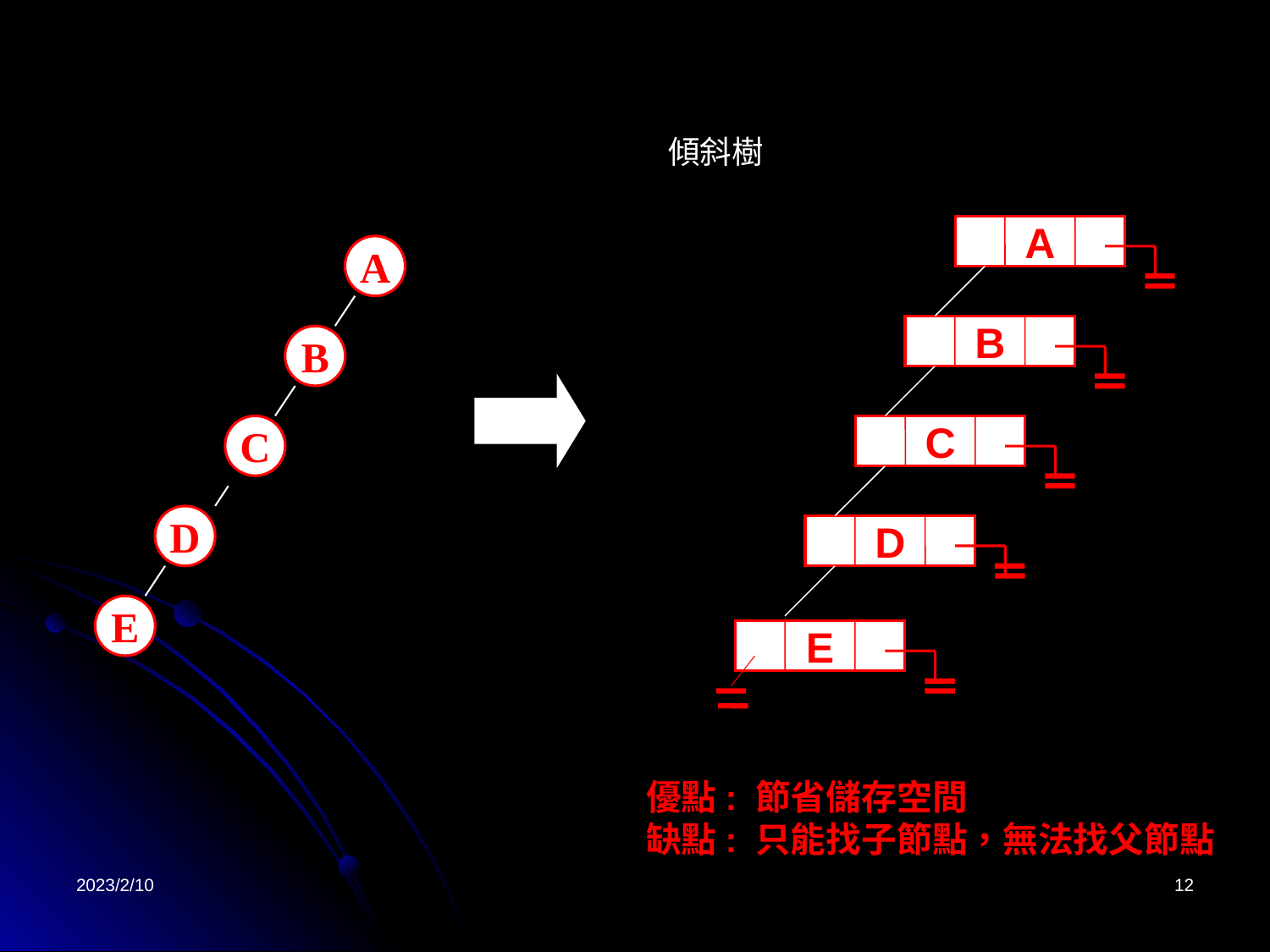

傾斜樹
A

A

B

C

D

E

B

C

D

E

優點: 節省儲存空間
缺點: 只能找子節點，無法找父節點

2023/2/10
12